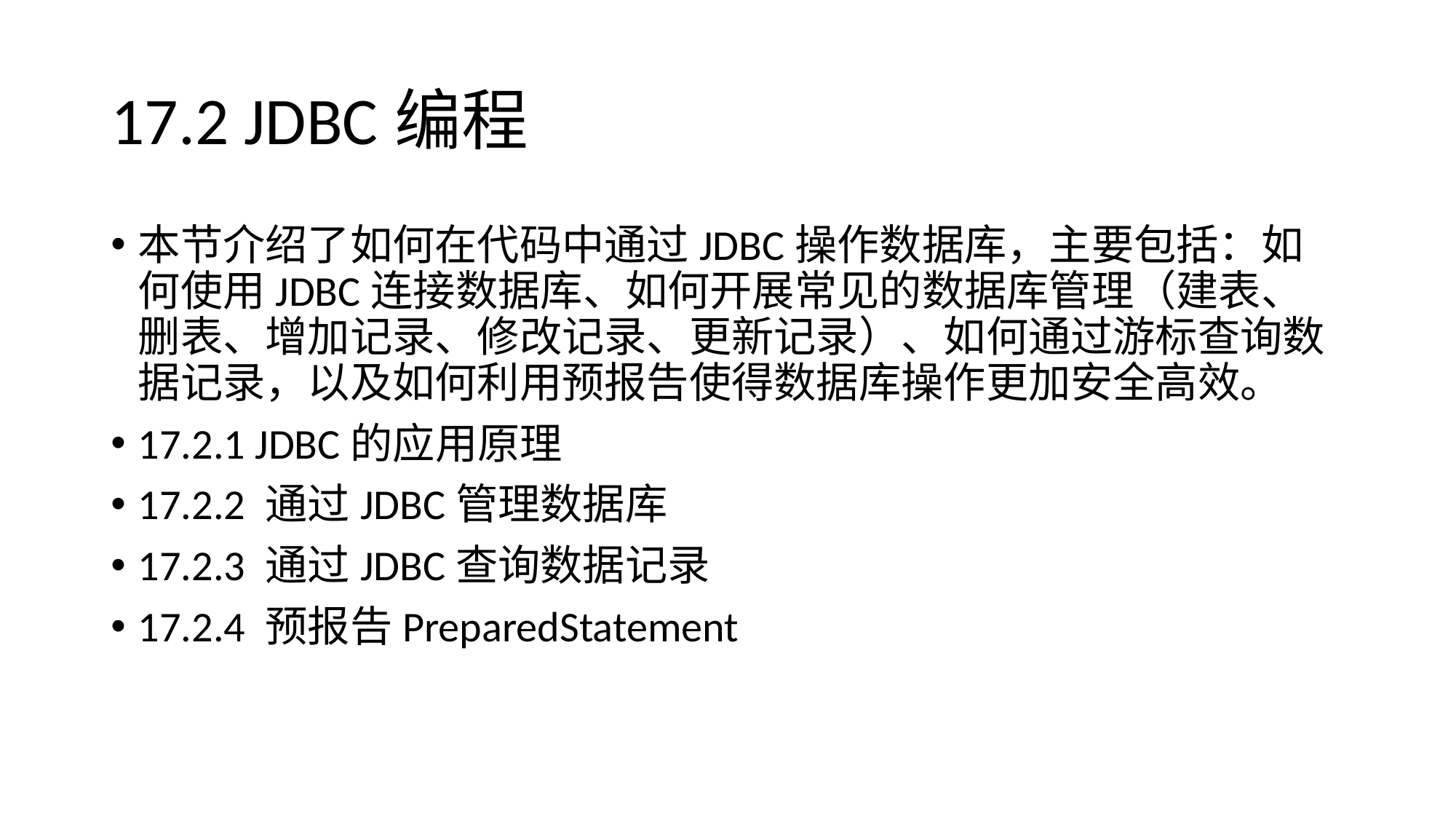

# 17.2 JDBC编程
本节介绍了如何在代码中通过JDBC操作数据库，主要包括：如何使用JDBC连接数据库、如何开展常见的数据库管理（建表、删表、增加记录、修改记录、更新记录）、如何通过游标查询数据记录，以及如何利用预报告使得数据库操作更加安全高效。
17.2.1 JDBC的应用原理
17.2.2 通过JDBC管理数据库
17.2.3 通过JDBC查询数据记录
17.2.4 预报告PreparedStatement